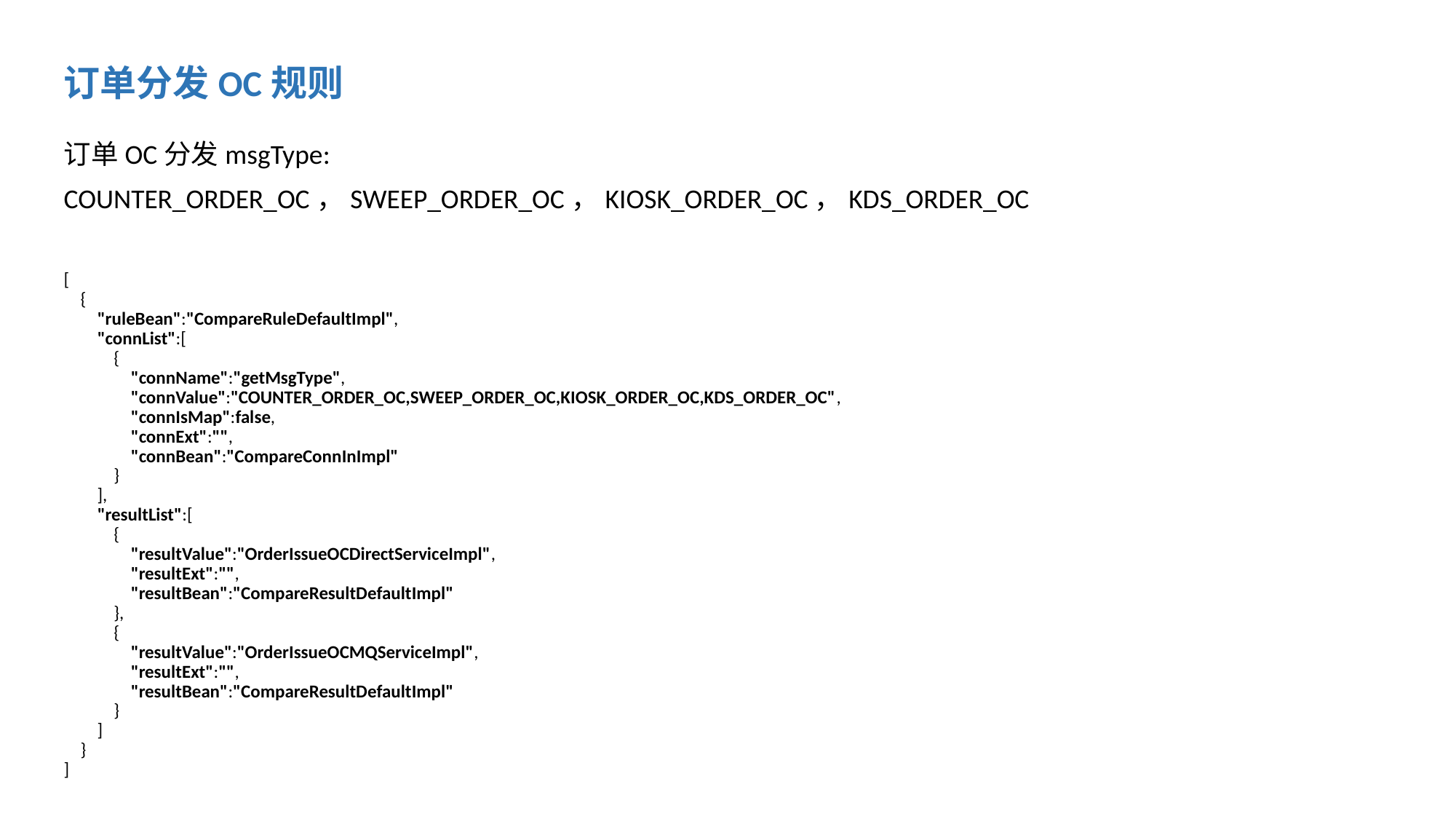

订单分发OC规则

订单OC分发msgType:
COUNTER_ORDER_OC，SWEEP_ORDER_OC，KIOSK_ORDER_OC，KDS_ORDER_OC

[
    {
        "ruleBean":"CompareRuleDefaultImpl",
        "connList":[
            {
                "connName":"getMsgType",
                "connValue":"COUNTER_ORDER_OC,SWEEP_ORDER_OC,KIOSK_ORDER_OC,KDS_ORDER_OC",
                "connIsMap":false,
                "connExt":"",
                "connBean":"CompareConnInImpl"
            }
        ],
        "resultList":[
            {
                "resultValue":"OrderIssueOCDirectServiceImpl",
                "resultExt":"",
                "resultBean":"CompareResultDefaultImpl"
            },
            {
                "resultValue":"OrderIssueOCMQServiceImpl",
                "resultExt":"",
                "resultBean":"CompareResultDefaultImpl"
            }
        ]
    }
]